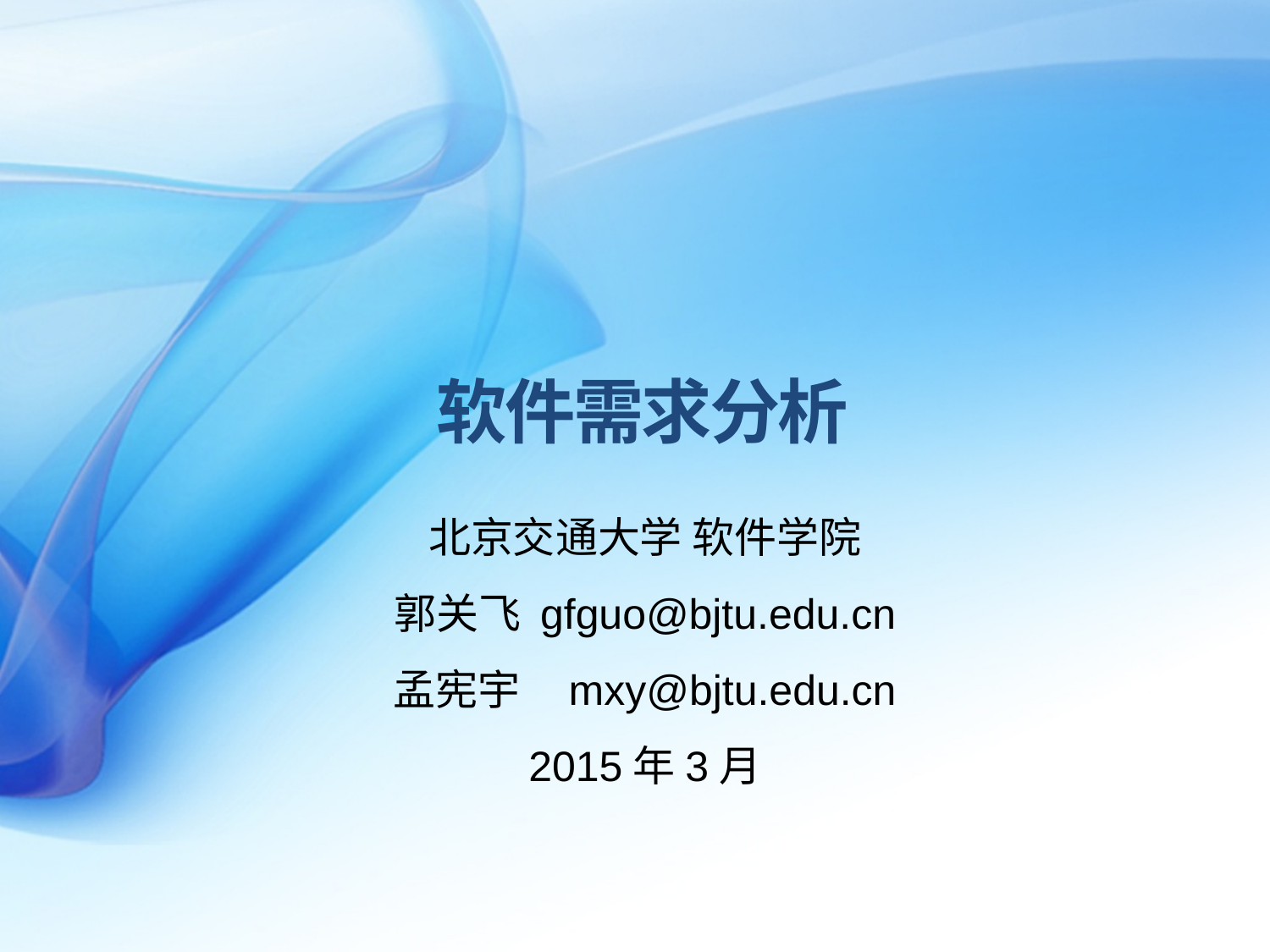

# 软件需求分析
北京交通大学 软件学院
郭关飞 gfguo@bjtu.edu.cn
孟宪宇    mxy@bjtu.edu.cn
2015年3月